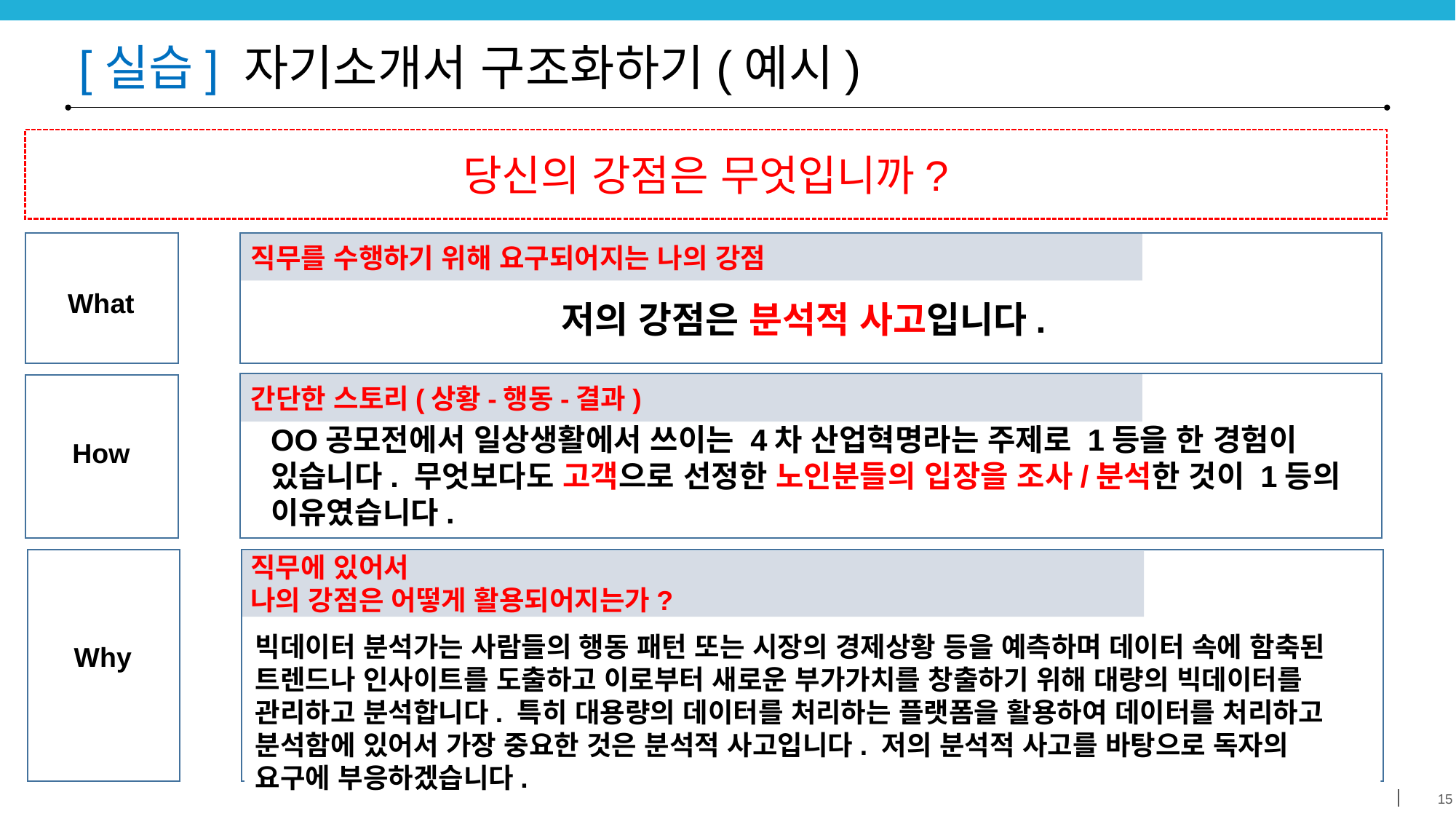

# [실습] 자기소개서 구조화하기(예시)
당신의 강점은 무엇입니까?

What

직무를 수행하기 위해 요구되어지는 나의 강점
저의 강점은 분석적 사고입니다.

간단한 스토리(상황-행동-결과)

How
OO공모전에서 일상생활에서 쓰이는 4차 산업혁명라는 주제로 1등을 한 경험이 있습니다. 무엇보다도 고객으로 선정한 노인분들의 입장을 조사/분석한 것이 1등의 이유였습니다.

Why

직무에 있어서
나의 강점은 어떻게 활용되어지는가?
빅데이터 분석가는 사람들의 행동 패턴 또는 시장의 경제상황 등을 예측하며 데이터 속에 함축된 트렌드나 인사이트를 도출하고 이로부터 새로운 부가가치를 창출하기 위해 대량의 빅데이터를 관리하고 분석합니다. 특히 대용량의 데이터를 처리하는 플랫폼을 활용하여 데이터를 처리하고 분석함에 있어서 가장 중요한 것은 분석적 사고입니다. 저의 분석적 사고를 바탕으로 독자의 요구에 부응하겠습니다.